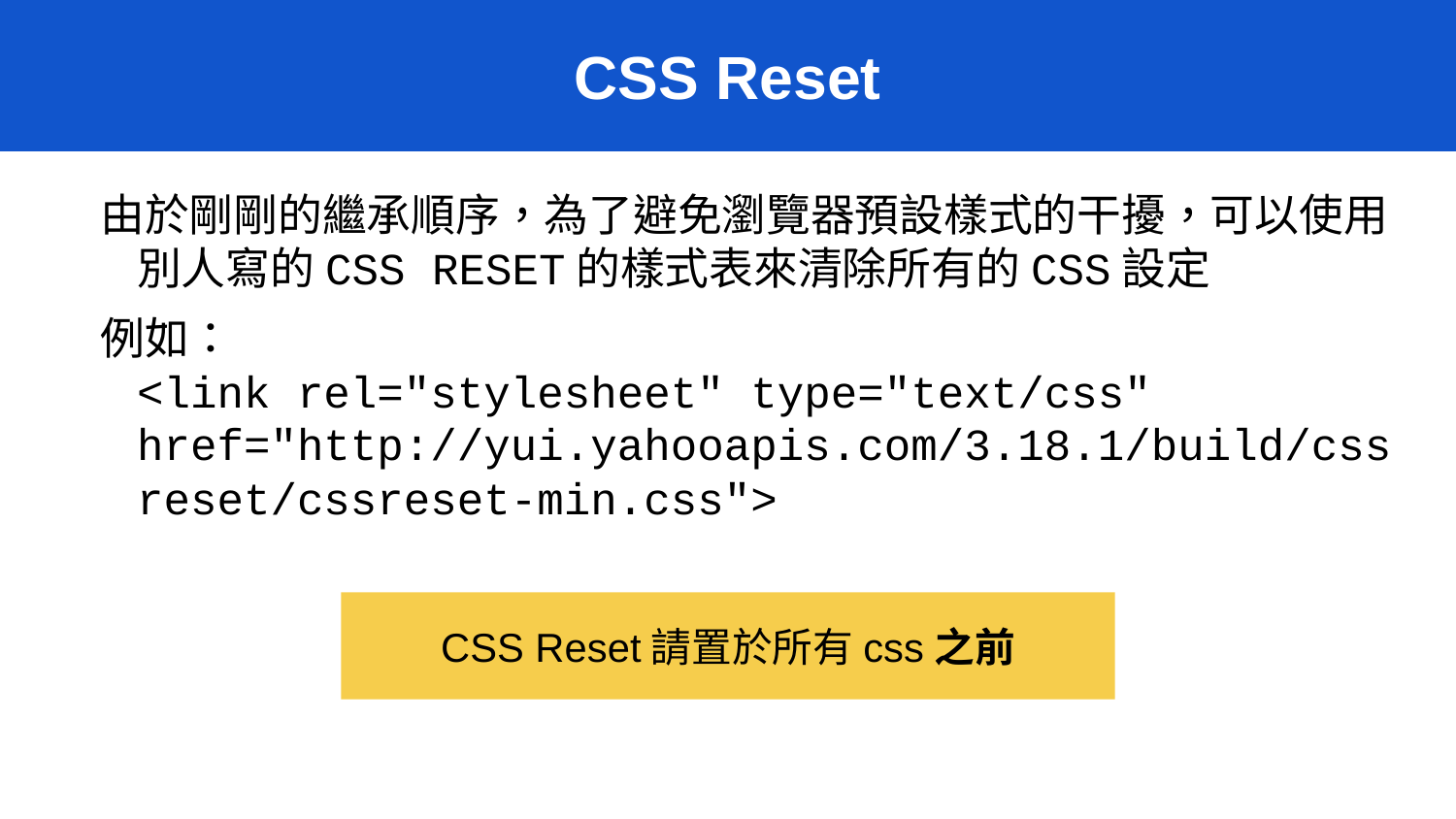

# CSS Reset
由於剛剛的繼承順序，為了避免瀏覽器預設樣式的干擾，可以使用別人寫的CSS RESET的樣式表來清除所有的CSS設定
例如：
<link rel="stylesheet" type="text/css" href="http://yui.yahooapis.com/3.18.1/build/cssreset/cssreset-min.css">
CSS Reset請置於所有css之前